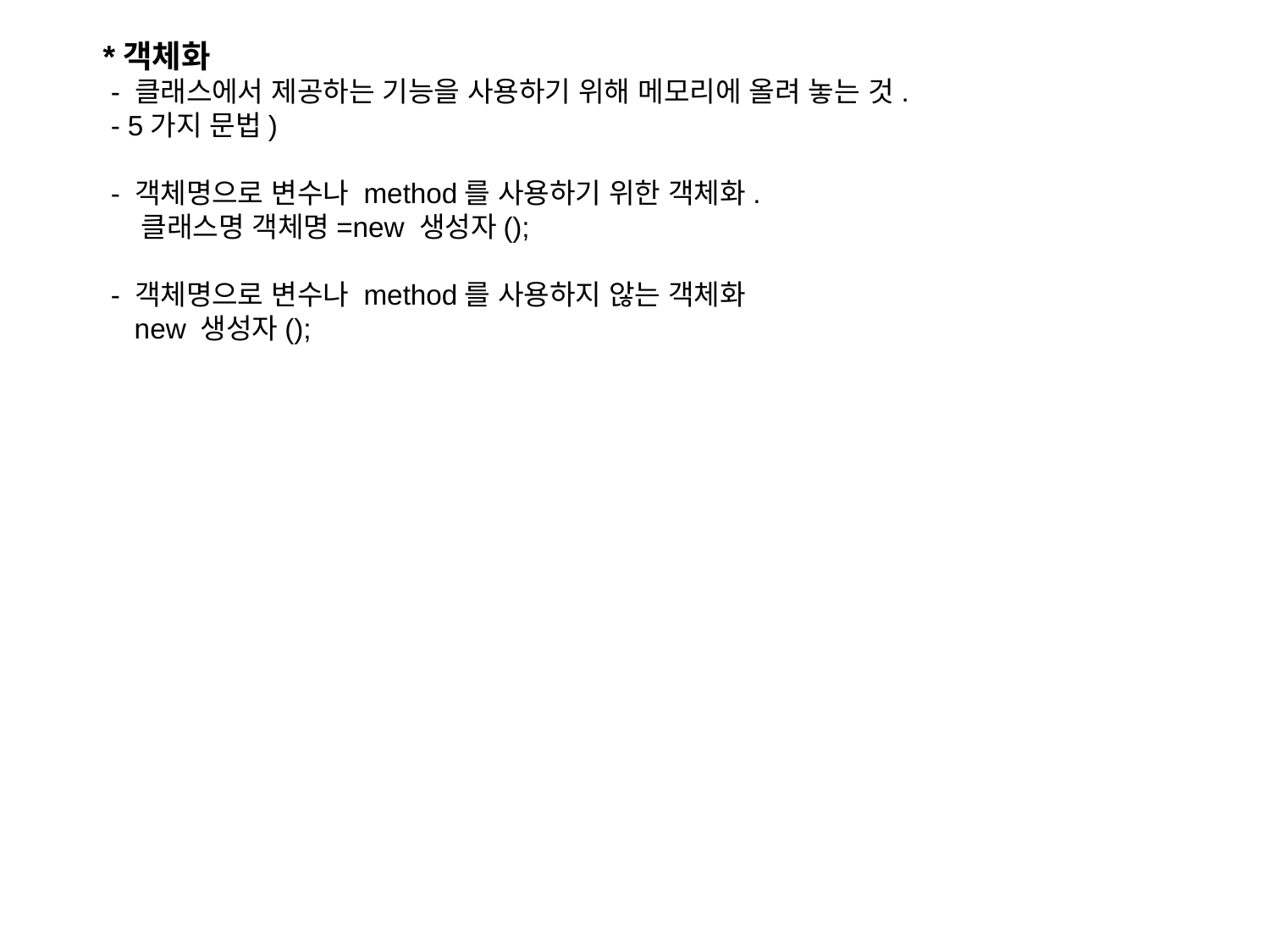

*객체화
 - 클래스에서 제공하는 기능을 사용하기 위해 메모리에 올려 놓는 것.
 - 5가지 문법)

 - 객체명으로 변수나 method를 사용하기 위한 객체화.
    클래스명 객체명=new 생성자();

 - 객체명으로 변수나 method를 사용하지 않는 객체화
    new 생성자();